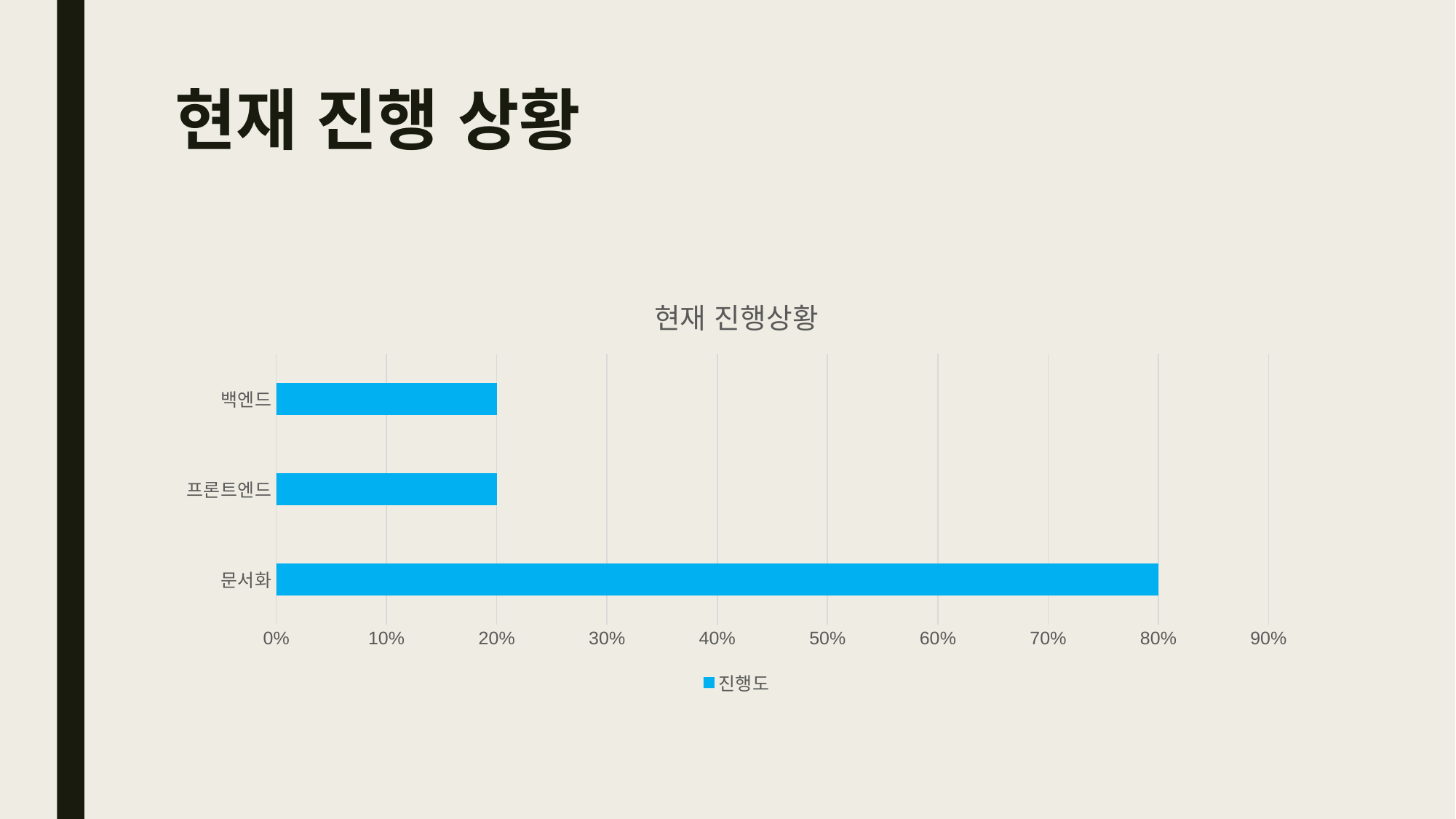

# 현재 진행 상황

### Chart: 현재 진행상황

| Category | 진행도 |
|---|---|
| 문서화 | 0.8 |
| 프론트엔드 | 0.2 |
| 백엔드 | 0.2 |